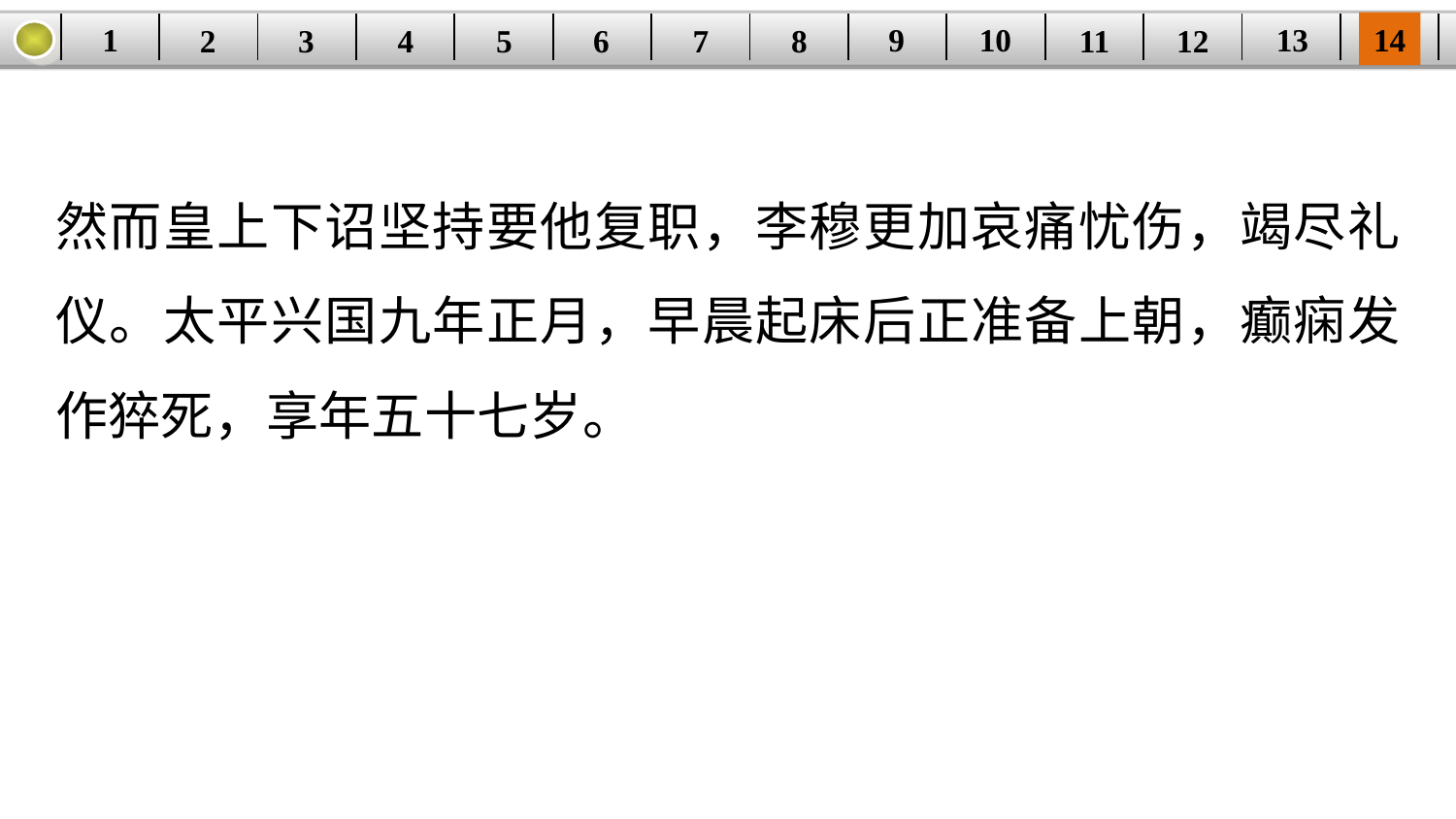

14
9
10
1
13
3
4
5
6
8
11
2
12
|  |  |  |  |  |  |  |  |  |  |  |  |  |  |
| --- | --- | --- | --- | --- | --- | --- | --- | --- | --- | --- | --- | --- | --- |
7

然而皇上下诏坚持要他复职，李穆更加哀痛忧伤，竭尽礼仪。太平兴国九年正月，早晨起床后正准备上朝，癫痫发作猝死，享年五十七岁。